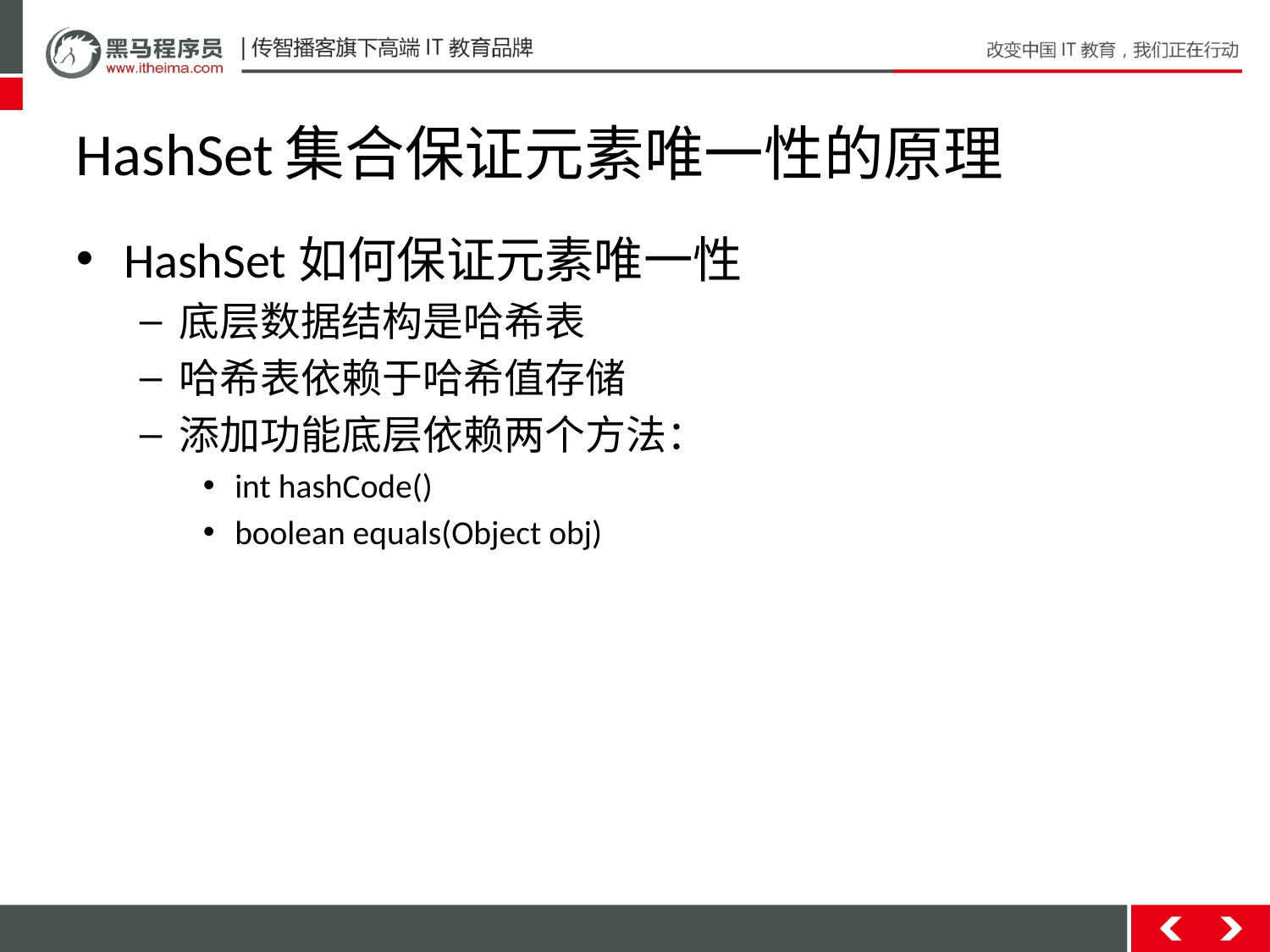

# HashSet集合保证元素唯一性的原理
HashSet如何保证元素唯一性
底层数据结构是哈希表
哈希表依赖于哈希值存储
添加功能底层依赖两个方法：
int hashCode()
boolean equals(Object obj)